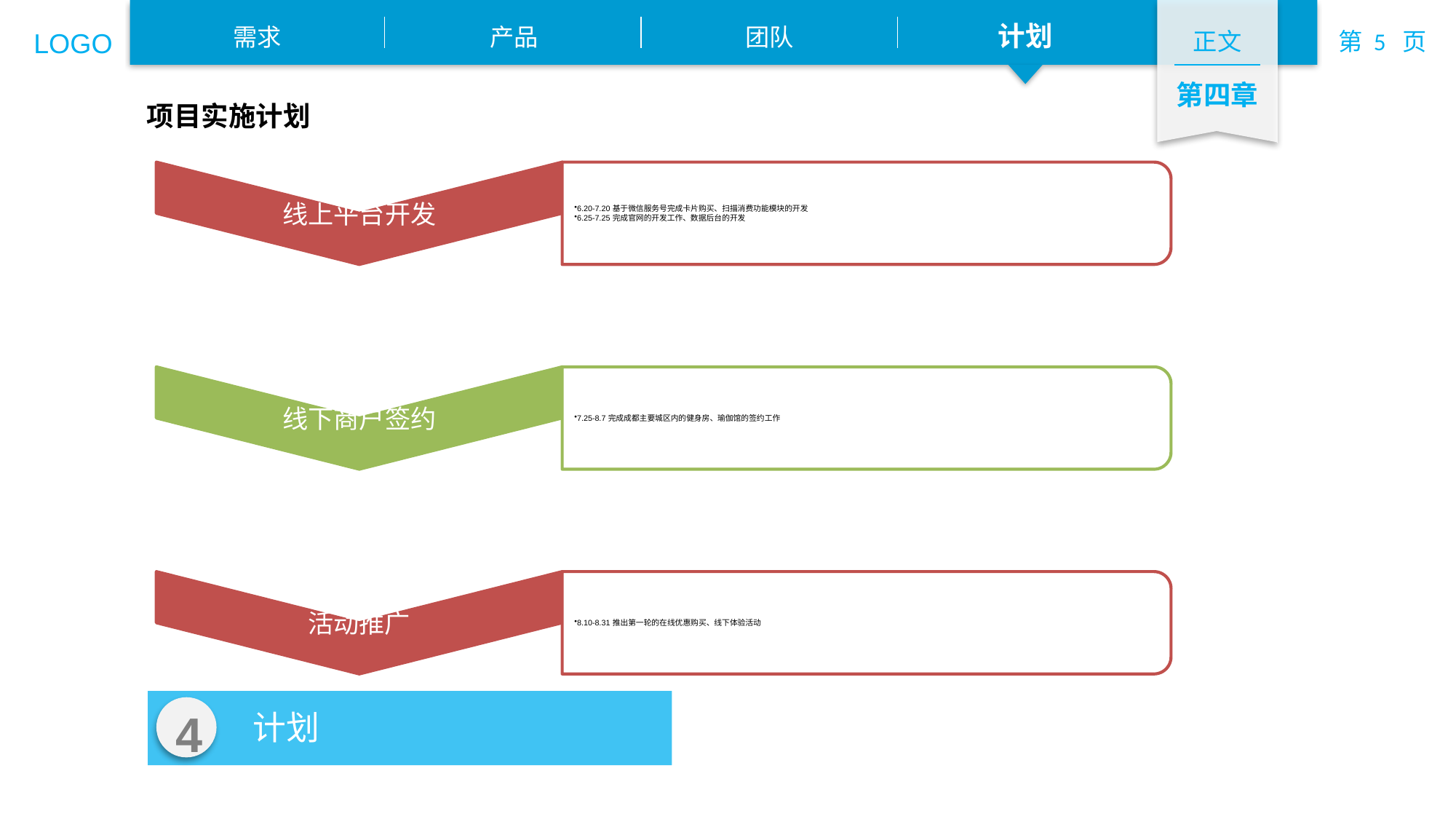

项目实施计划
线上平台开发
6.20-7.20 基于微信服务号完成卡片购买、扫描消费功能模块的开发
6.25-7.25 完成官网的开发工作、数据后台的开发
线下商户签约
7.25-8.7 完成成都主要城区内的健身房、瑜伽馆的签约工作
活动推广
8.10-8.31 推出第一轮的在线优惠购买、线下体验活动